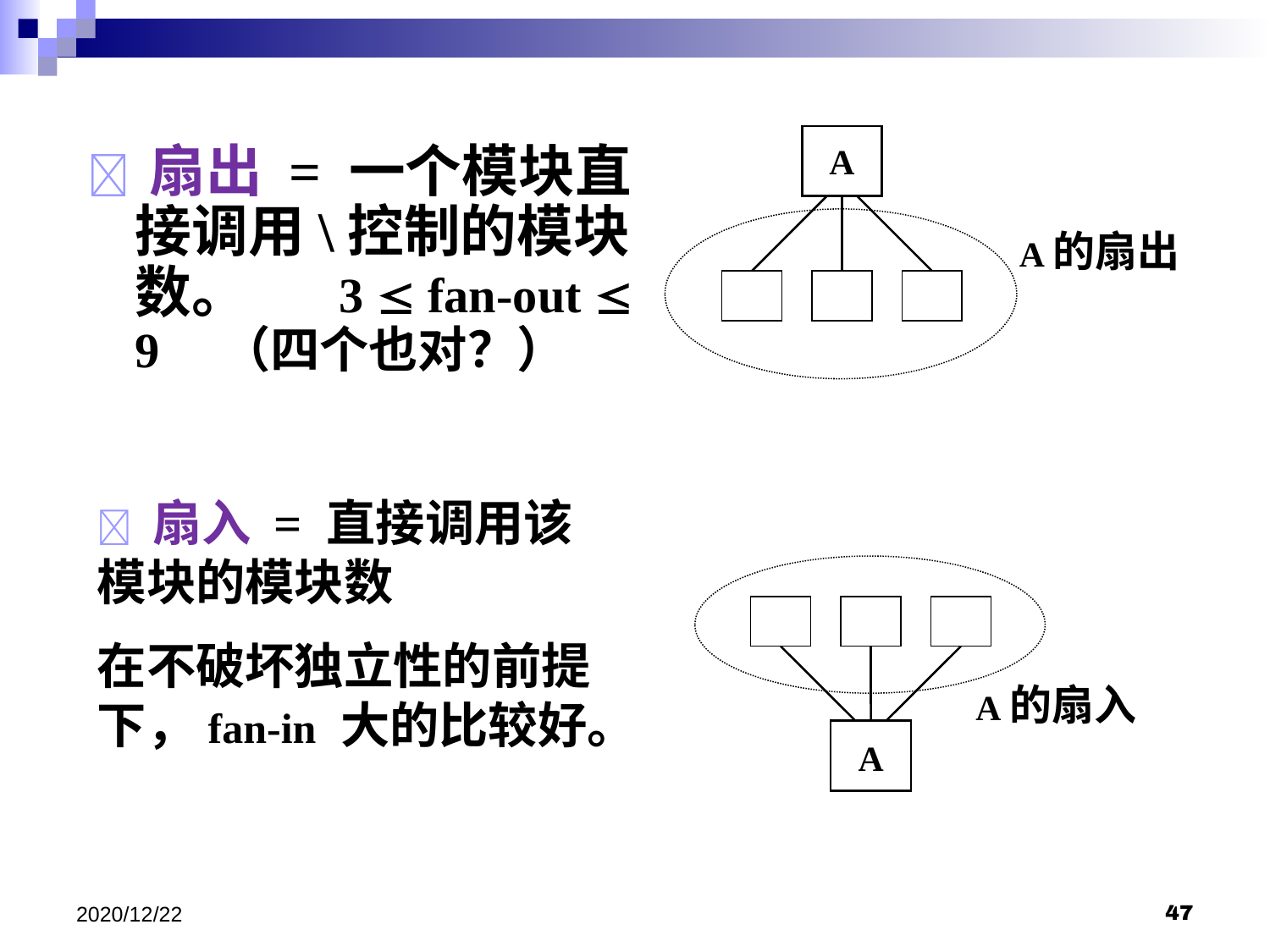

A

A的扇出

♠ 扇出 = 一个模块直接调用\控制的模块数。      3 ≤ fan-out ≤ 9    （四个也对？）
♠ 扇入 = 直接调用该模块的模块数
在不破坏独立性的前提下，fan-in 大的比较好。

A的扇入
A
2020/12/22
47